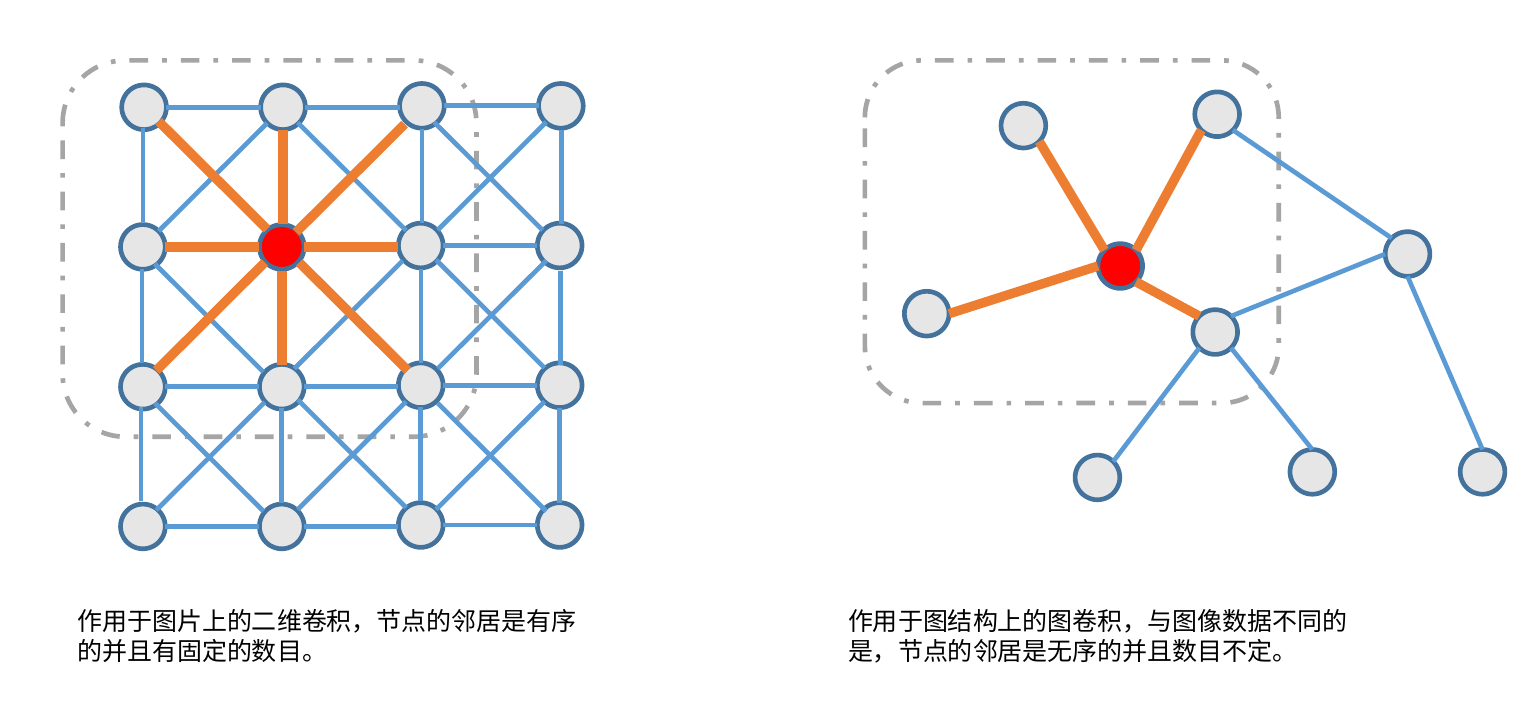

作用于图片上的二维卷积，节点的邻居是有序的并且有固定的数目。
作用于图结构上的图卷积，与图像数据不同的是，节点的邻居是无序的并且数目不定。